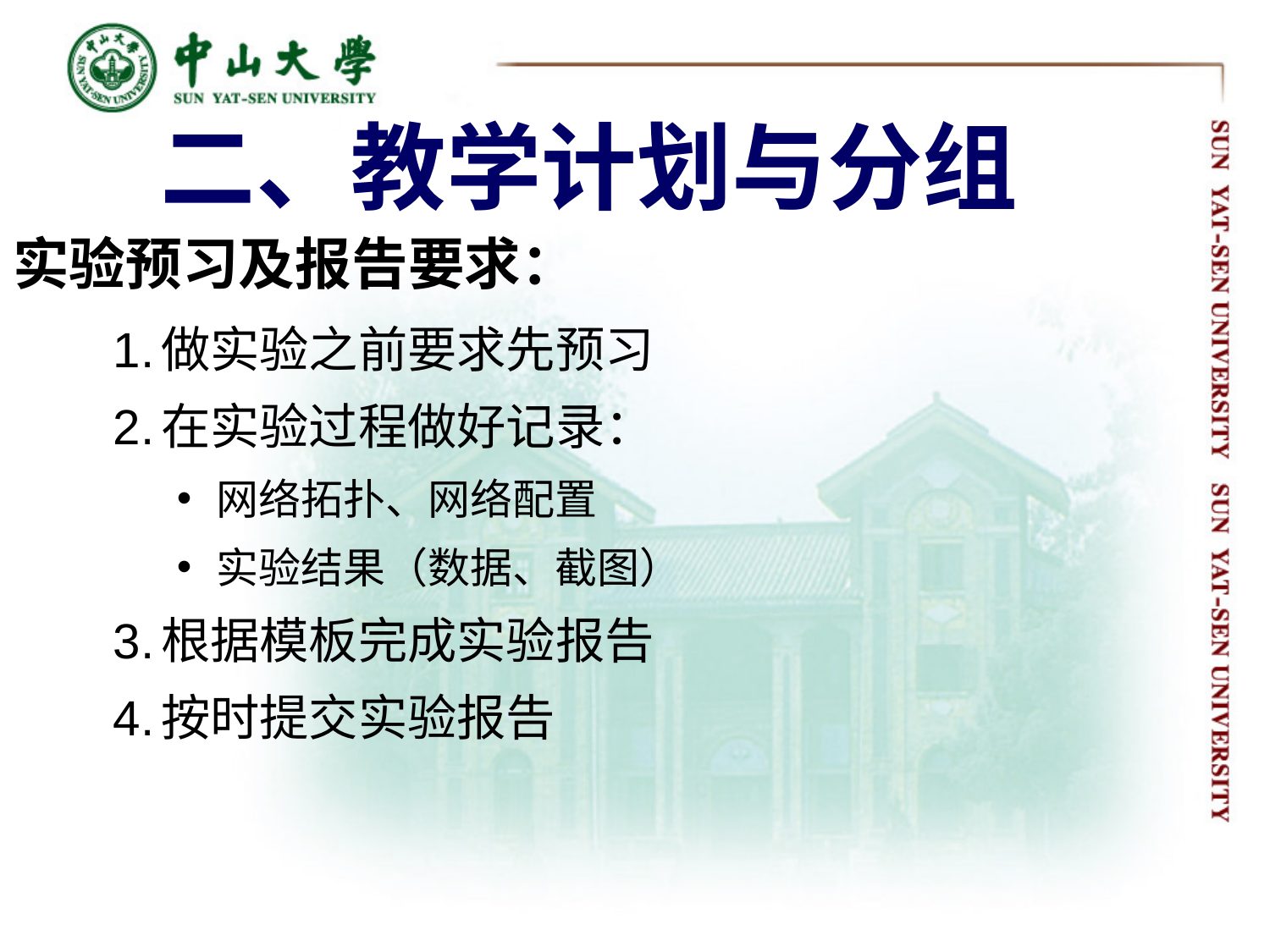

二、教学计划与分组
实验预习及报告要求：

做实验之前要求先预习
在实验过程做好记录：
网络拓扑、网络配置
实验结果（数据、截图）
根据模板完成实验报告
按时提交实验报告